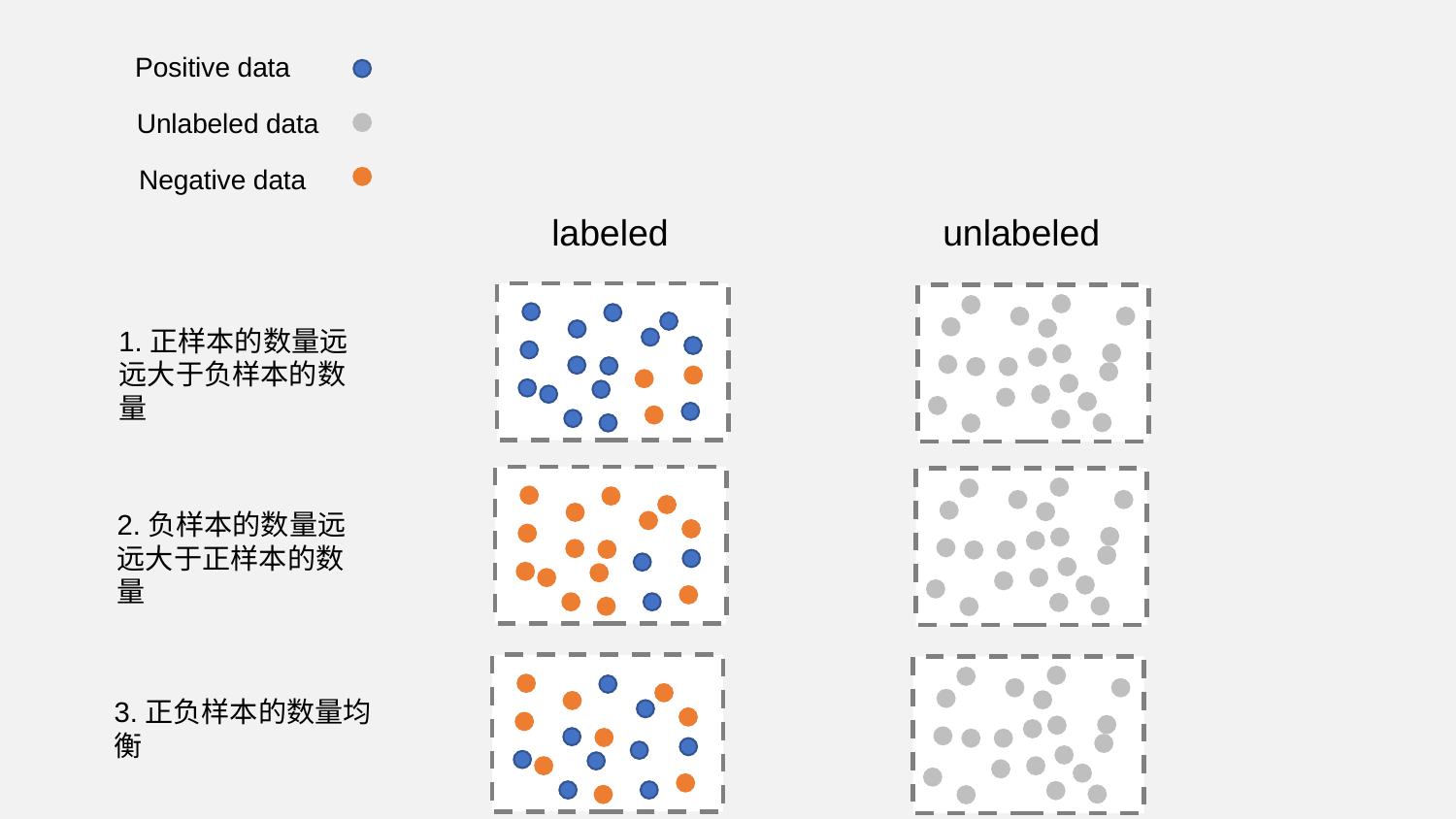

Positive data

Unlabeled data

Negative data

unlabeled
labeled

1.正样本的数量远远大于负样本的数量

2.负样本的数量远远大于正样本的数量

3.正负样本的数量均衡